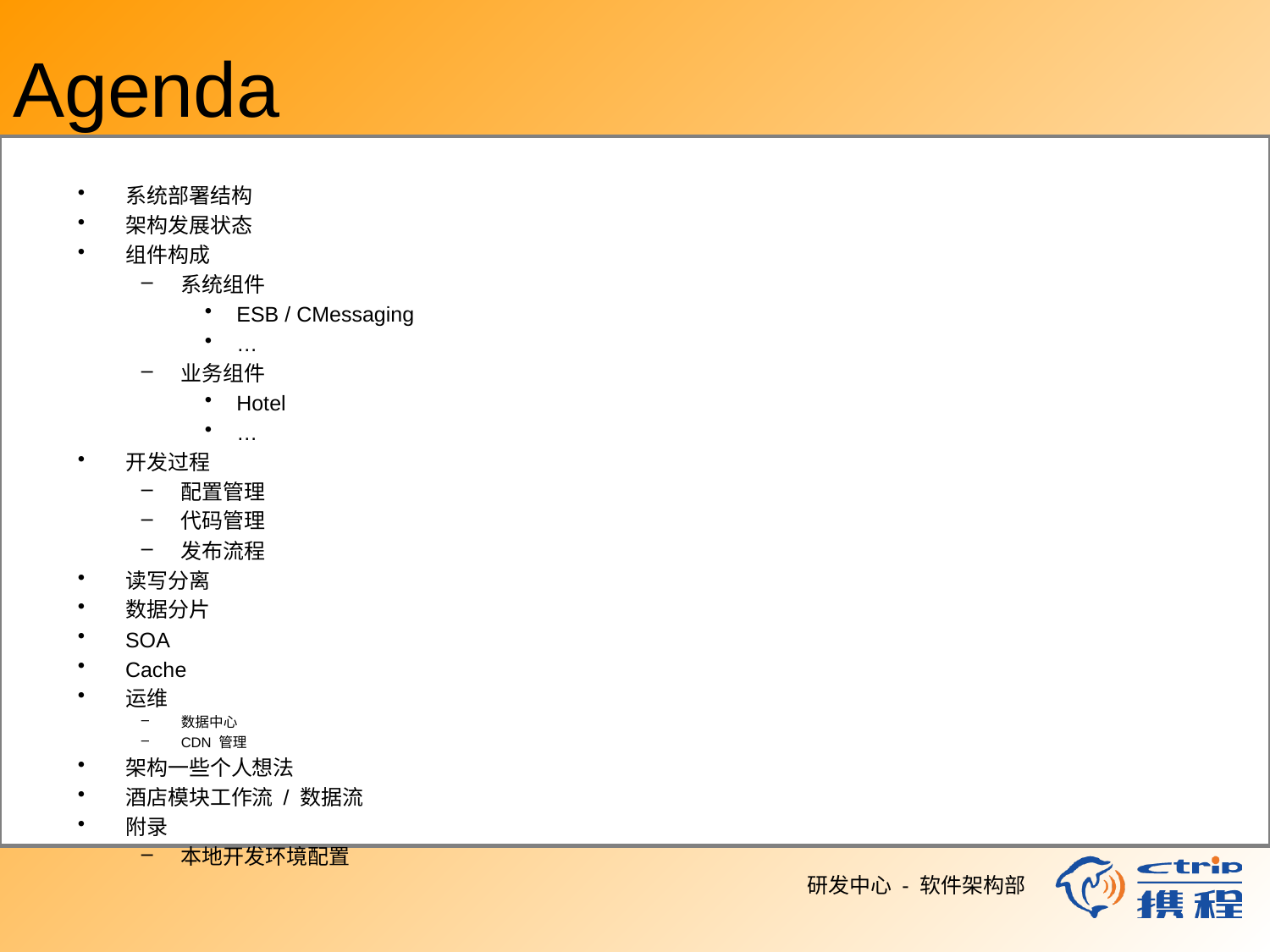

# Agenda
系统部署结构
架构发展状态
组件构成
系统组件
ESB / CMessaging
…
业务组件
Hotel
…
开发过程
配置管理
代码管理
发布流程
读写分离
数据分片
SOA
Cache
运维
数据中心
CDN 管理
架构一些个人想法
酒店模块工作流 / 数据流
附录
本地开发环境配置

研发中心 - 软件架构部